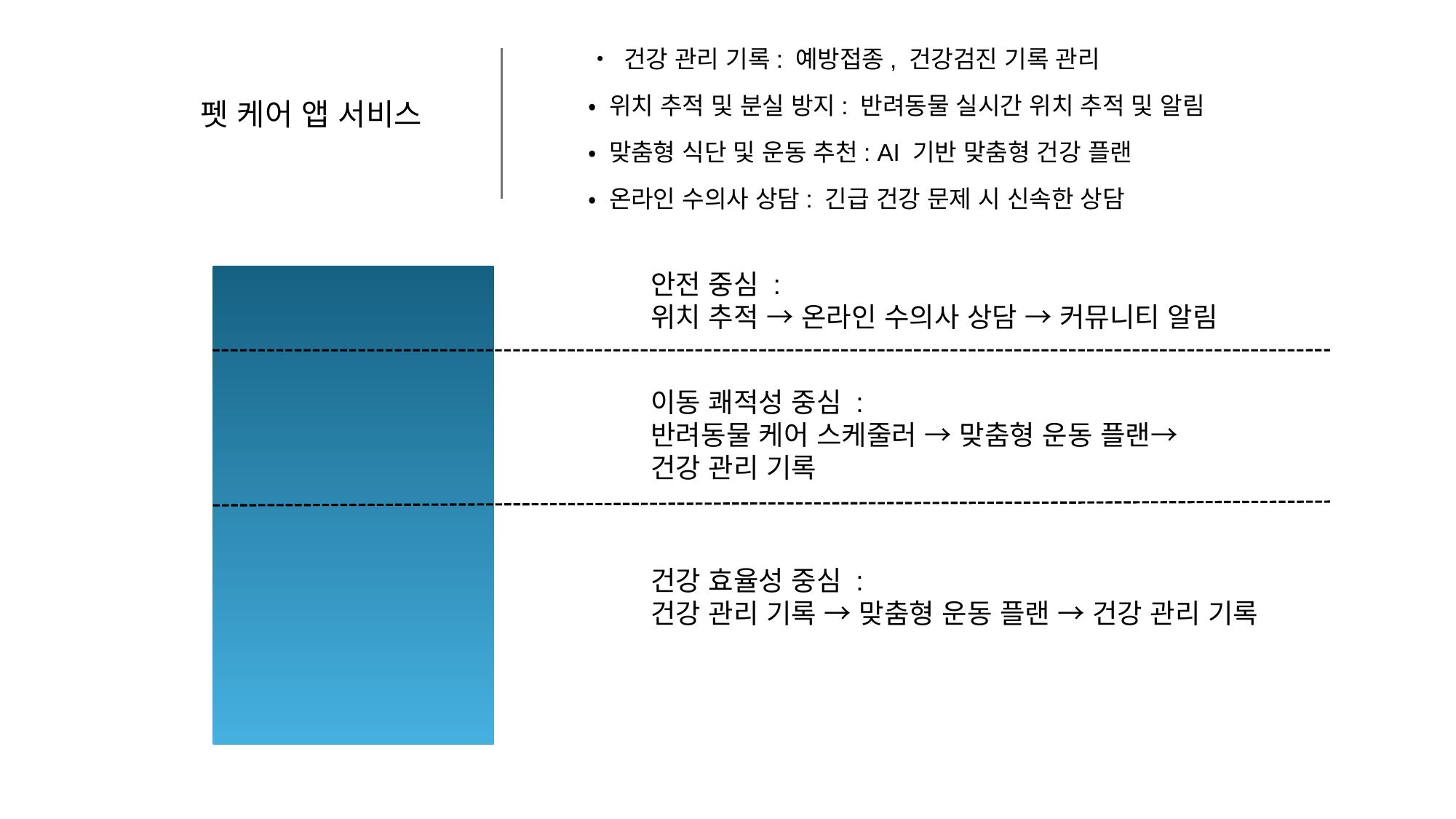

• 건강 관리 기록: 예방접종, 건강검진 기록 관리
• 위치 추적 및 분실 방지: 반려동물 실시간 위치 추적 및 알림
• 맞춤형 식단 및 운동 추천: AI 기반 맞춤형 건강 플랜
• 온라인 수의사 상담: 긴급 건강 문제 시 신속한 상담

펫 케어 앱 서비스
안전 중심 :
위치 추적 → 온라인 수의사 상담 → 커뮤니티 알림

이동 쾌적성 중심 :
반려동물 케어 스케줄러 → 맞춤형 운동 플랜→ 건강 관리 기록
건강 효율성 중심 :
건강 관리 기록 → 맞춤형 운동 플랜 → 건강 관리 기록